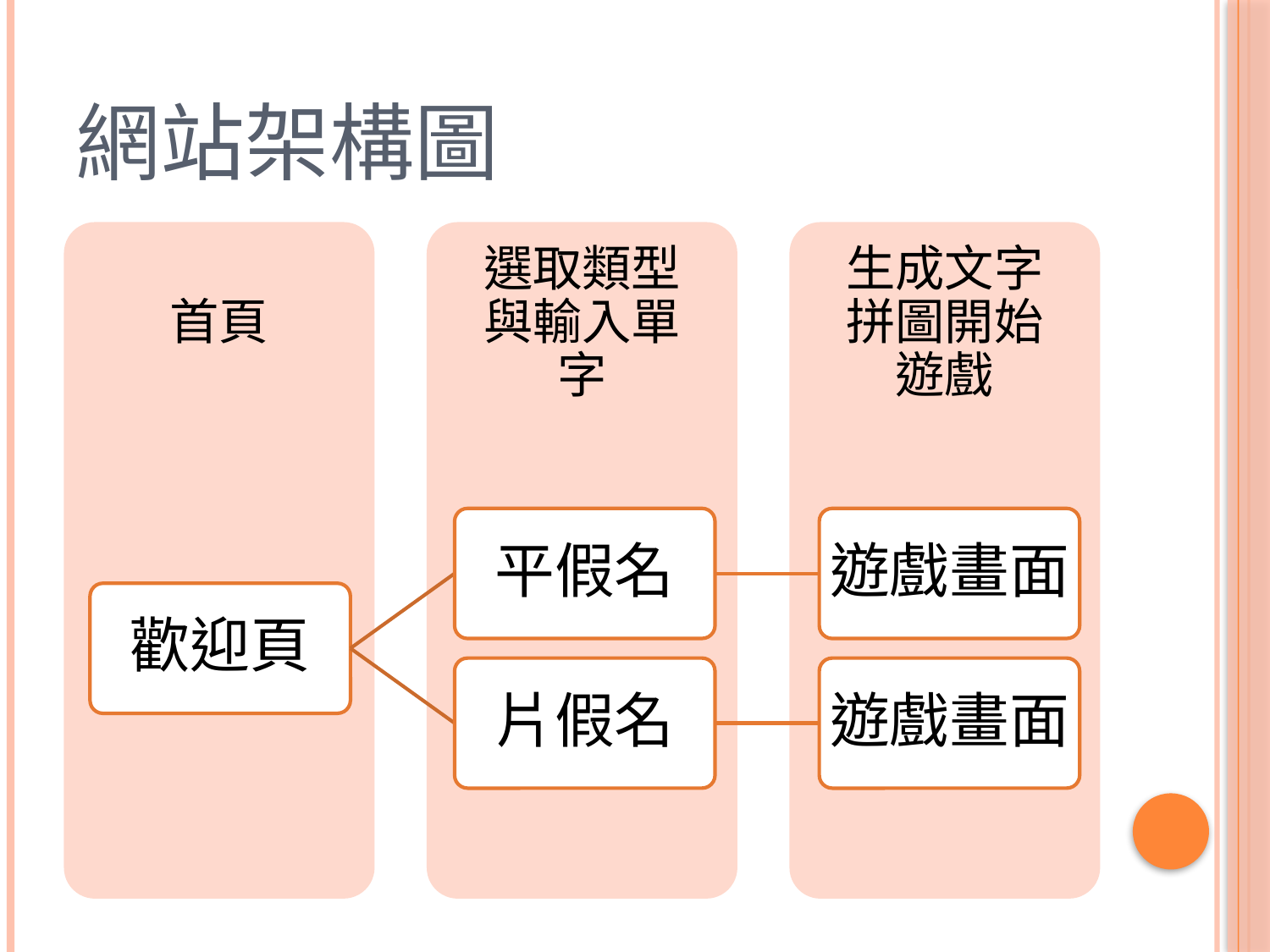

# 網站架構圖
生成文字拼圖開始遊戲
選取類型與輸入單字
首頁
歡迎頁

平假名

遊戲畫面

片假名

遊戲畫面